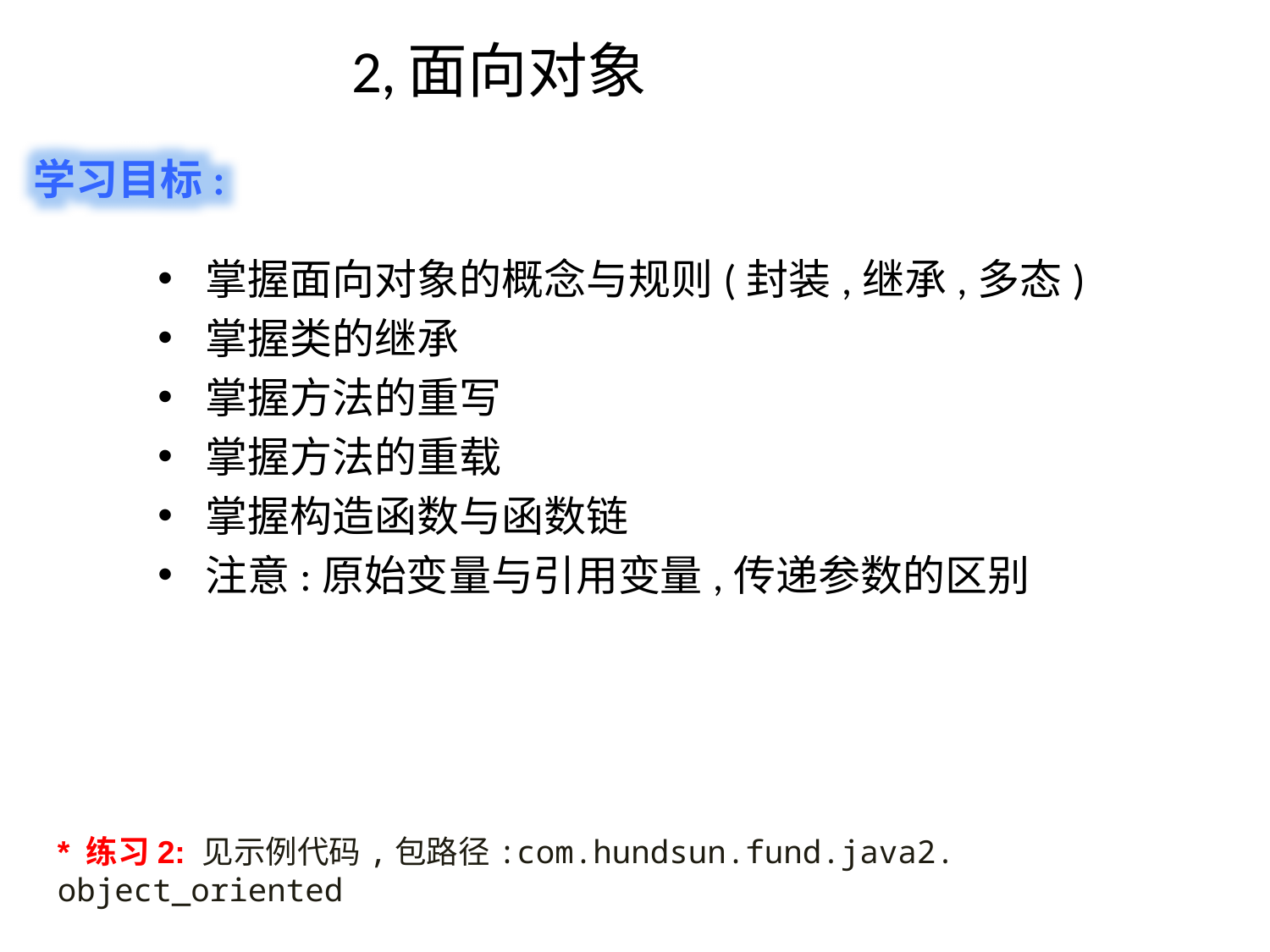

# 2,面向对象
学习目标:
掌握面向对象的概念与规则(封装,继承,多态)
掌握类的继承
掌握方法的重写
掌握方法的重载
掌握构造函数与函数链
注意:原始变量与引用变量,传递参数的区别

* 练习2: 见示例代码,包路径:com.hundsun.fund.java2. object_oriented